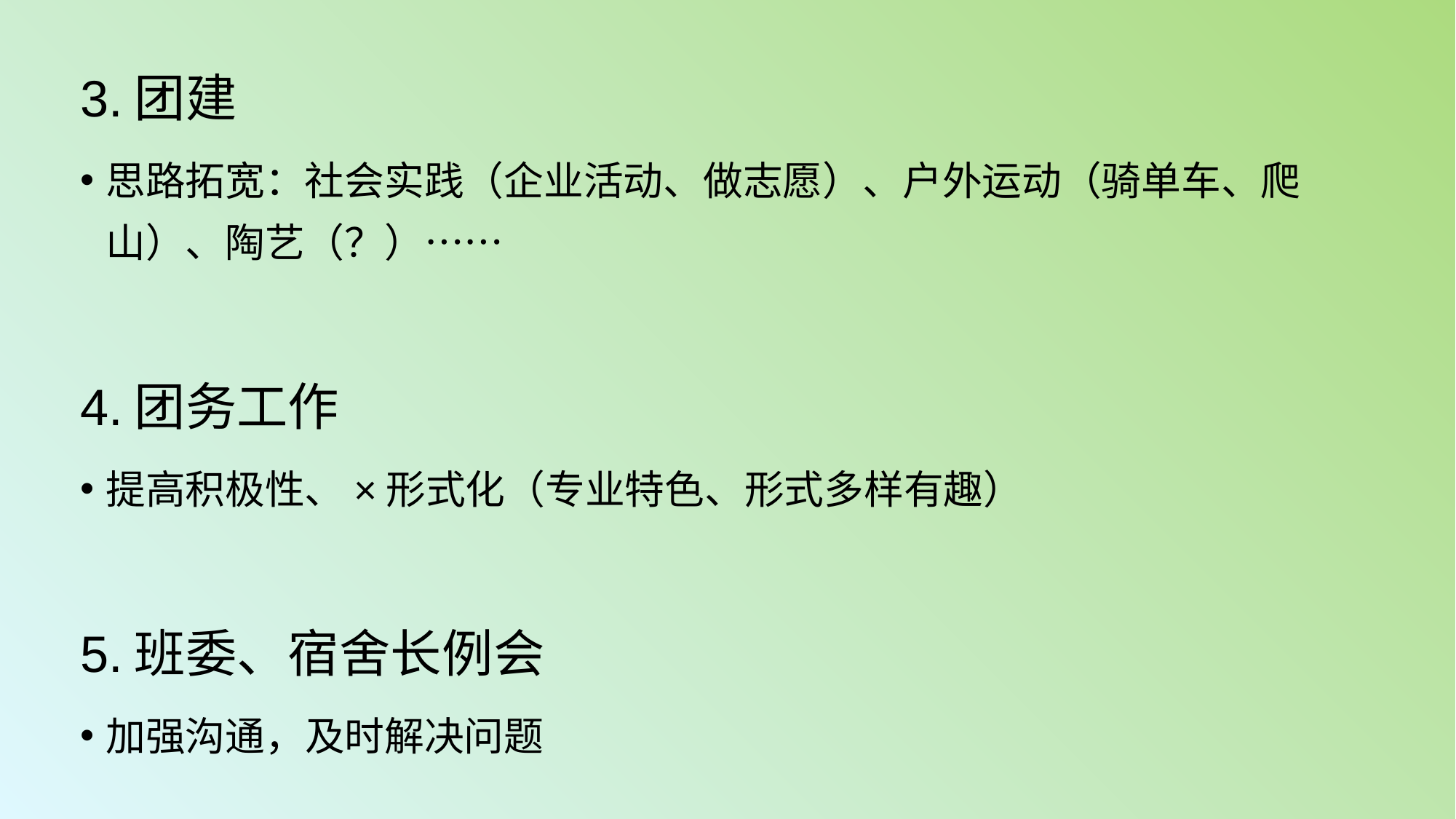

3.团建
思路拓宽：社会实践（企业活动、做志愿）、户外运动（骑单车、爬山）、陶艺（？）……

4.团务工作
提高积极性、×形式化（专业特色、形式多样有趣）

5.班委、宿舍长例会
加强沟通，及时解决问题